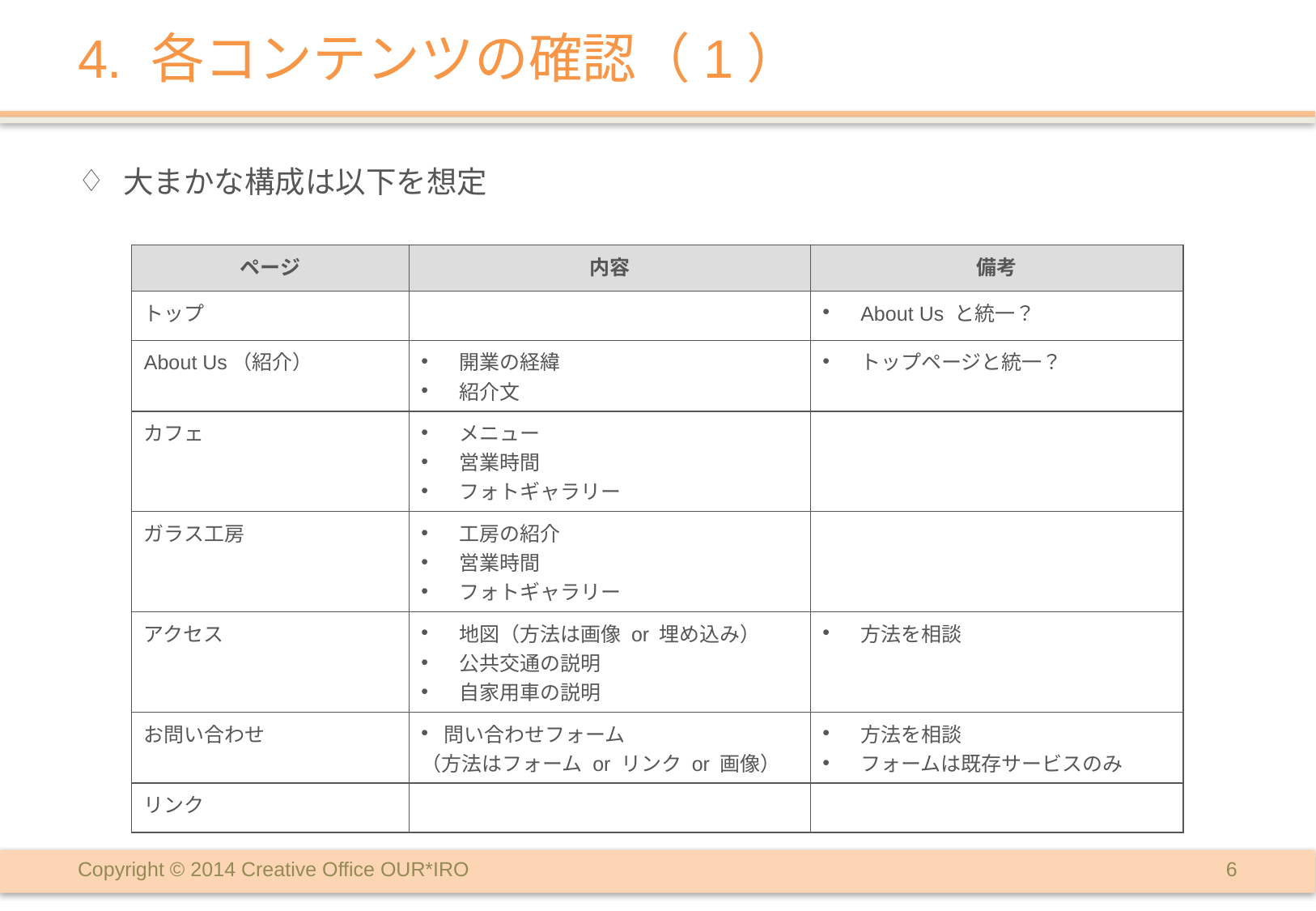

# 4. 各コンテンツの確認（1）
大まかな構成は以下を想定

| ページ | 内容 | 備考 |
| --- | --- | --- |
| トップ |  | About Us と統一？ |
| About Us（紹介） | 開業の経緯 紹介文 | トップページと統一？ |
| カフェ | メニュー 営業時間 フォトギャラリー |  |
| ガラス工房 | 工房の紹介 営業時間 フォトギャラリー |  |
| アクセス | 地図（方法は画像 or 埋め込み） 公共交通の説明 自家用車の説明 | 方法を相談 |
| お問い合わせ | 問い合わせフォーム （方法はフォーム or リンク or 画像） | 方法を相談 フォームは既存サービスのみ |
| リンク |  |  |
Copyright © 2014 Creative Office OUR*IRO
6